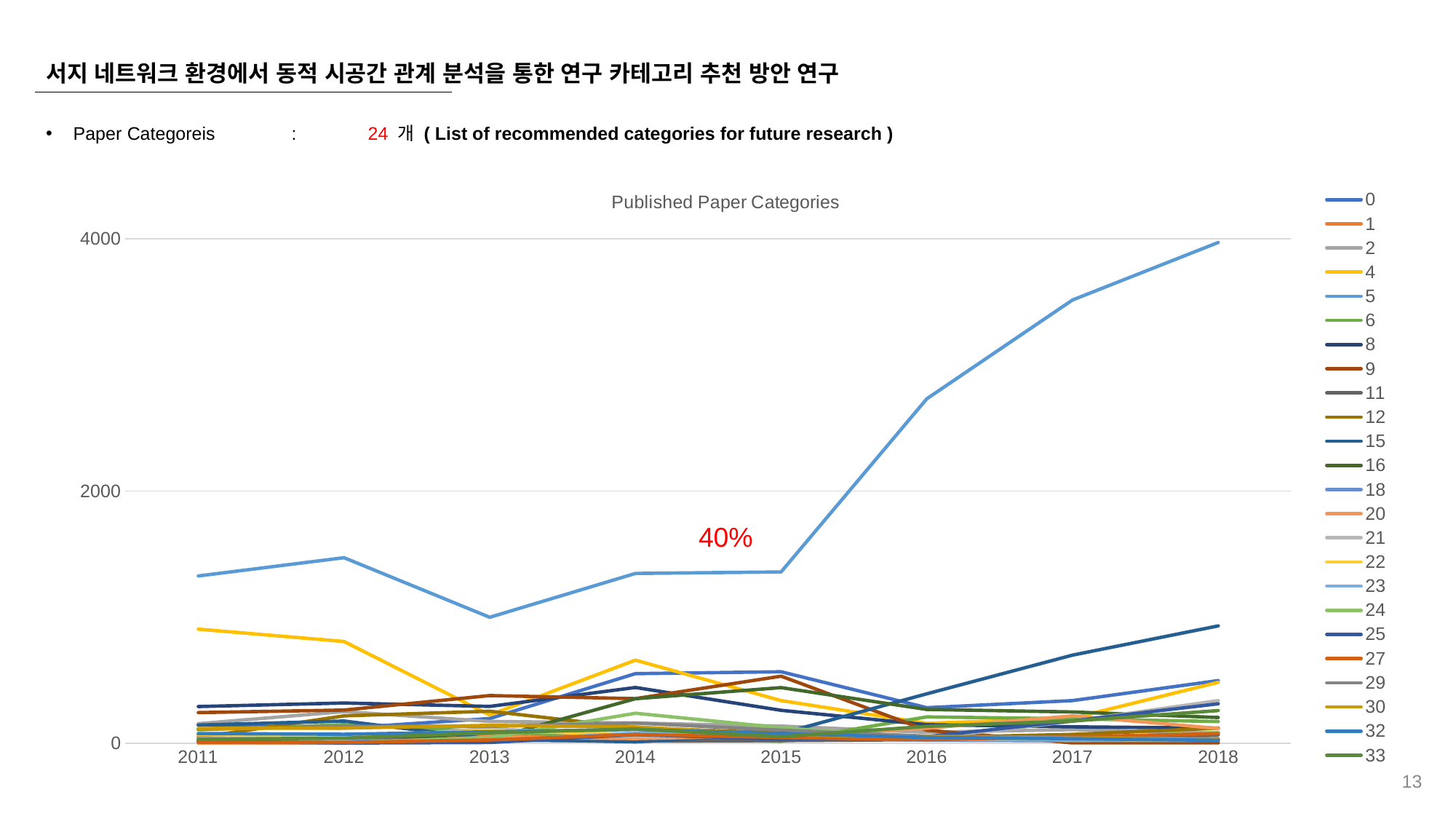

# 서지 네트워크 환경에서 동적 시공간 관계 분석을 통한 연구 카테고리 추천 방안 연구
Paper Categoreis	:              24 개 ( List of recommended categories for future research )

### Chart: Published Paper Categories

| Category | 0 | 1 | 2 | 4 | 5 | 6 | 8 | 9 | 11 | 12 | 15 | 16 | 18 | 20 | 21 | 22 | 23 | 24 | 25 | 27 | 29 | 30 | 32 | 33 |
|---|---|---|---|---|---|---|---|---|---|---|---|---|---|---|---|---|---|---|---|---|---|---|---|---|
| 2011 | 145.0 | 60.0 | 154.0 | 904.0 | 1326.0 | 106.0 | 290.0 | 242.0 | 19.0 | 44.0 | 143.0 | 12.0 | 70.0 | 0.0 | 37.0 | 68.0 | 7.0 | 21.0 | 14.0 | 7.0 | 110.0 | 116.0 | 76.0 | 31.0 |
| 2012 | 119.0 | 50.0 | 250.0 | 806.0 | 1471.0 | 146.0 | 318.0 | 262.0 | 27.0 | 216.0 | 175.0 | 64.0 | 20.0 | 0.0 | 35.0 | 54.0 | 4.0 | 2.0 | 1.0 | 5.0 | 133.0 | 119.0 | 70.0 | 39.0 |
| 2013 | 195.0 | 59.0 | 172.0 | 223.0 | 998.0 | 90.0 | 291.0 | 377.0 | 24.0 | 253.0 | 33.0 | 32.0 | 22.0 | 47.0 | 115.0 | 101.0 | 17.0 | 42.0 | 5.0 | 25.0 | 133.0 | 141.0 | 90.0 | 82.0 |
| 2014 | 551.0 | 36.0 | 159.0 | 658.0 | 1346.0 | 45.0 | 441.0 | 353.0 | 16.0 | 121.0 | 10.0 | 352.0 | 61.0 | 36.0 | 54.0 | 68.0 | 79.0 | 237.0 | 67.0 | 68.0 | 159.0 | 128.0 | 108.0 | 112.0 |
| 2015 | 566.0 | 40.0 | 135.0 | 337.0 | 1358.0 | 14.0 | 260.0 | 531.0 | 20.0 | 81.0 | 76.0 | 440.0 | 50.0 | 59.0 | 50.0 | 57.0 | 59.0 | 122.0 | 31.0 | 45.0 | 103.0 | 67.0 | 75.0 | 51.0 |
| 2016 | 281.0 | 33.0 | 86.0 | 157.0 | 2732.0 | 208.0 | 146.0 | 102.0 | 27.0 | 44.0 | 391.0 | 267.0 | 23.0 | 118.0 | 39.0 | 34.0 | 37.0 | 37.0 | 51.0 | 27.0 | 55.0 | 48.0 | 45.0 | 133.0 |
| 2017 | 337.0 | 20.0 | 107.0 | 198.0 | 3516.0 | 193.0 | 129.0 | 2.0 | 29.0 | 69.0 | 698.0 | 247.0 | 19.0 | 216.0 | 173.0 | 27.0 | 27.0 | 37.0 | 176.0 | 50.0 | 44.0 | 40.0 | 35.0 | 175.0 |
| 2018 | 496.0 | 18.0 | 82.0 | 482.0 | 3972.0 | 171.0 | 119.0 | 2.0 | 65.0 | 119.0 | 930.0 | 203.0 | 21.0 | 116.0 | 337.0 | 25.0 | 27.0 | 85.0 | 312.0 | 75.0 | 35.0 | 26.0 | 22.0 | 258.0 |
40%
13